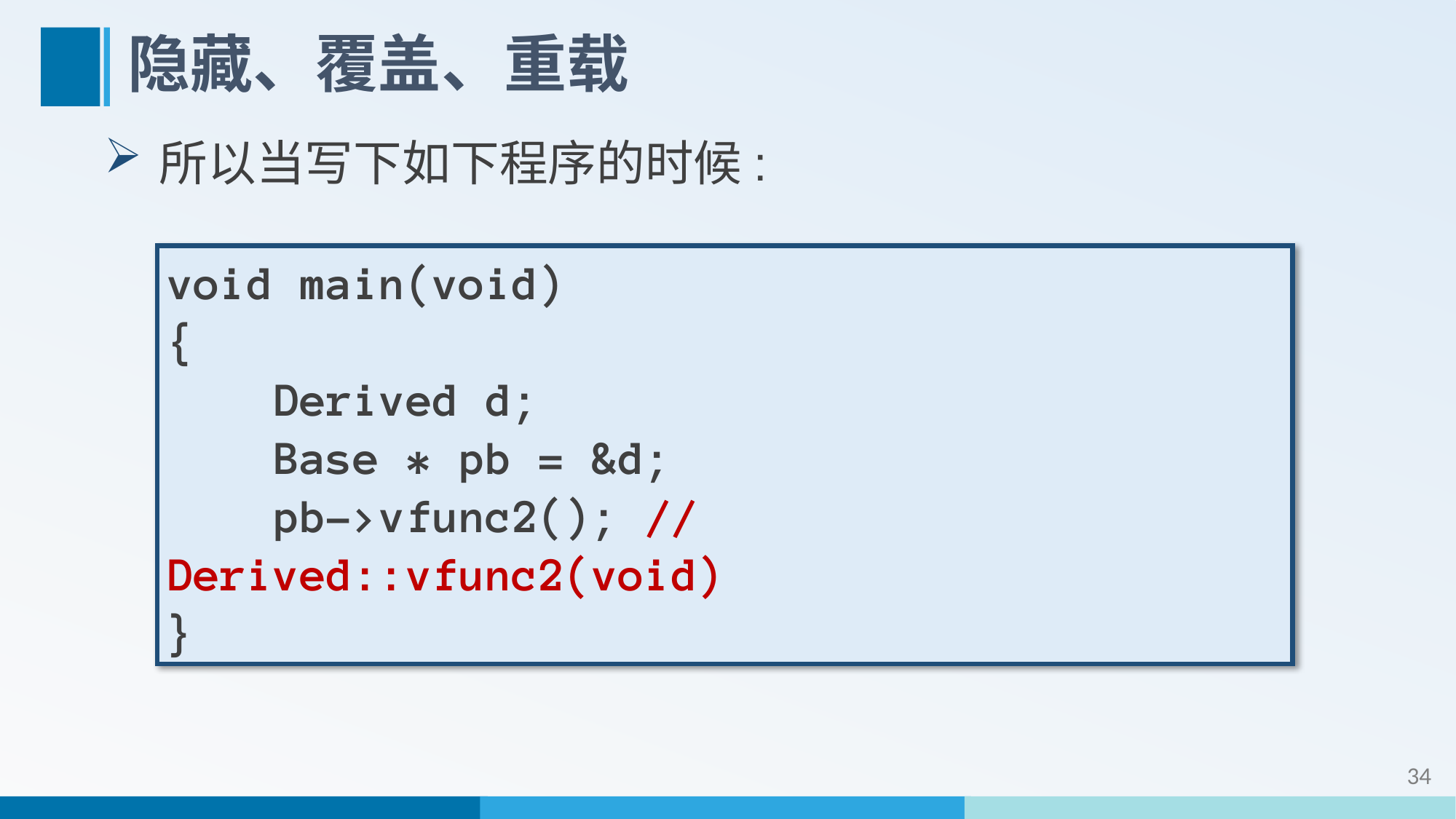

# 隐藏、覆盖、重载
所以当写下如下程序的时候:
void main(void)
{
    Derived d;
    Base * pb = &d;
    pb->vfunc2(); // Derived::vfunc2(void)
}